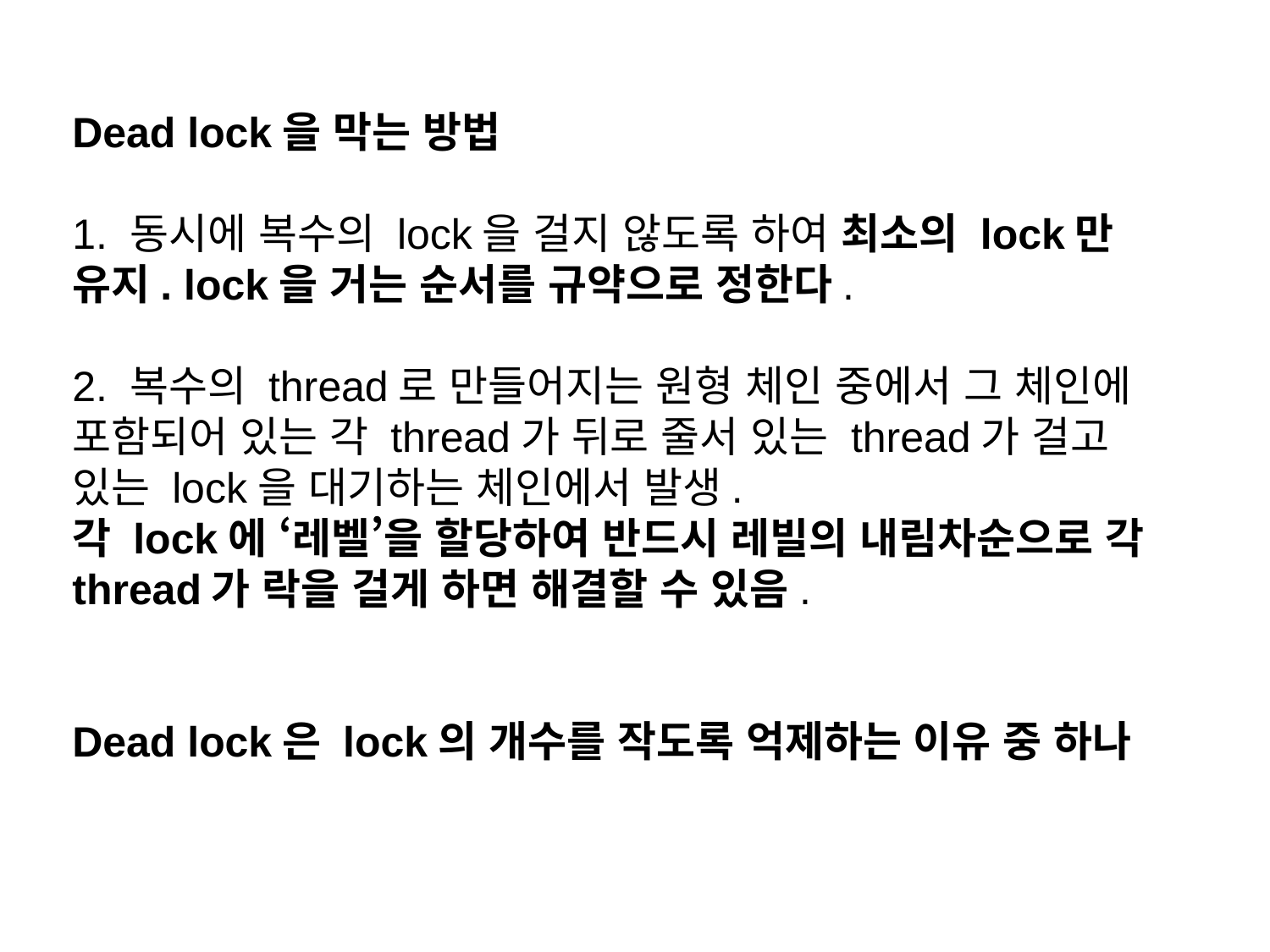

Dead lock을 막는 방법

1. 동시에 복수의 lock을 걸지 않도록 하여 최소의 lock만 유지. lock을 거는 순서를 규약으로 정한다.

2. 복수의 thread로 만들어지는 원형 체인 중에서 그 체인에 포함되어 있는 각 thread가 뒤로 줄서 있는 thread가 걸고 있는 lock을 대기하는 체인에서 발생.
각 lock에 ‘레벨’을 할당하여 반드시 레빌의 내림차순으로 각 thread가 락을 걸게 하면 해결할 수 있음.

Dead lock은 lock의 개수를 작도록 억제하는 이유 중 하나